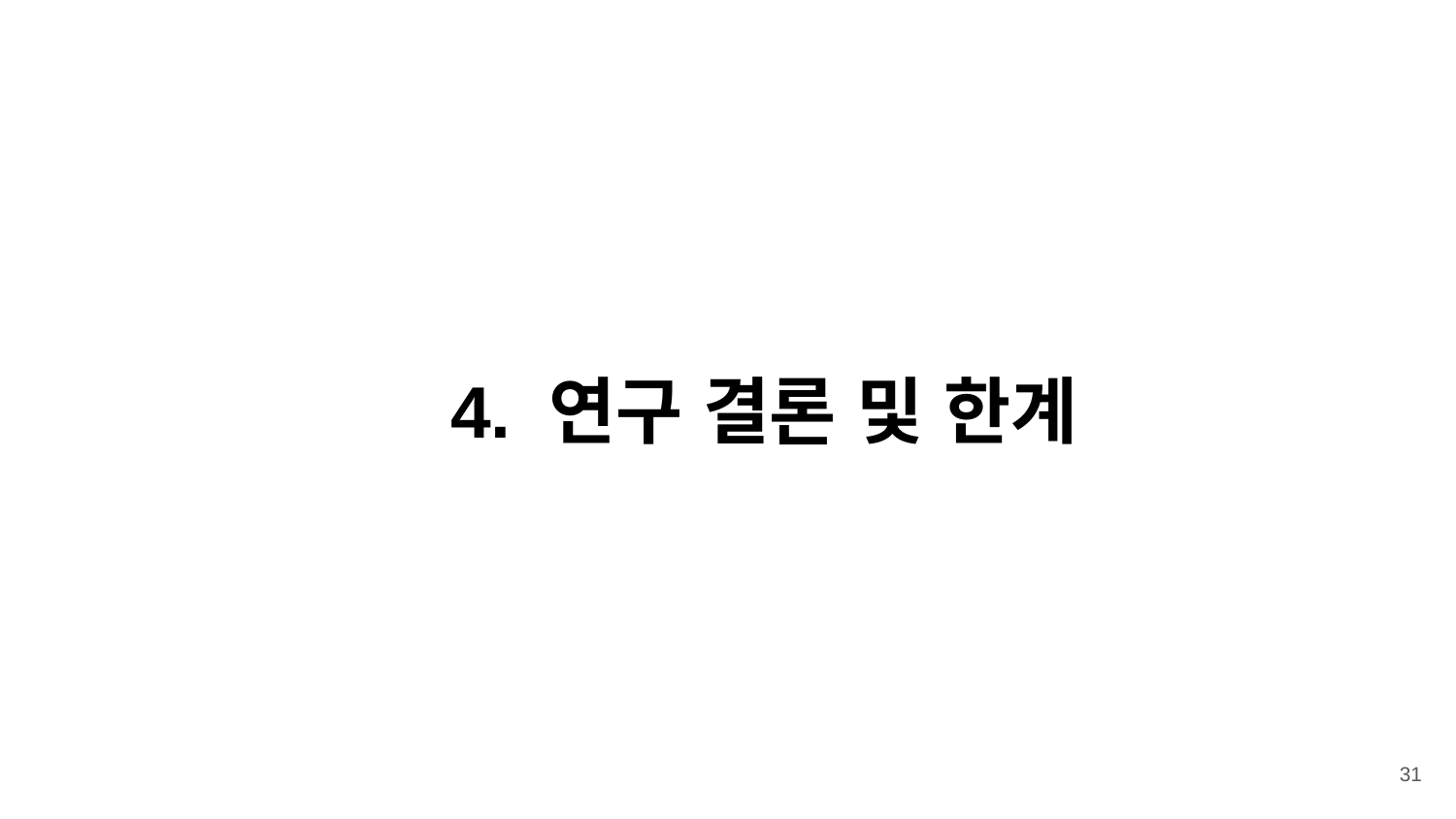

# 4. 연구 결론 및 한계
31